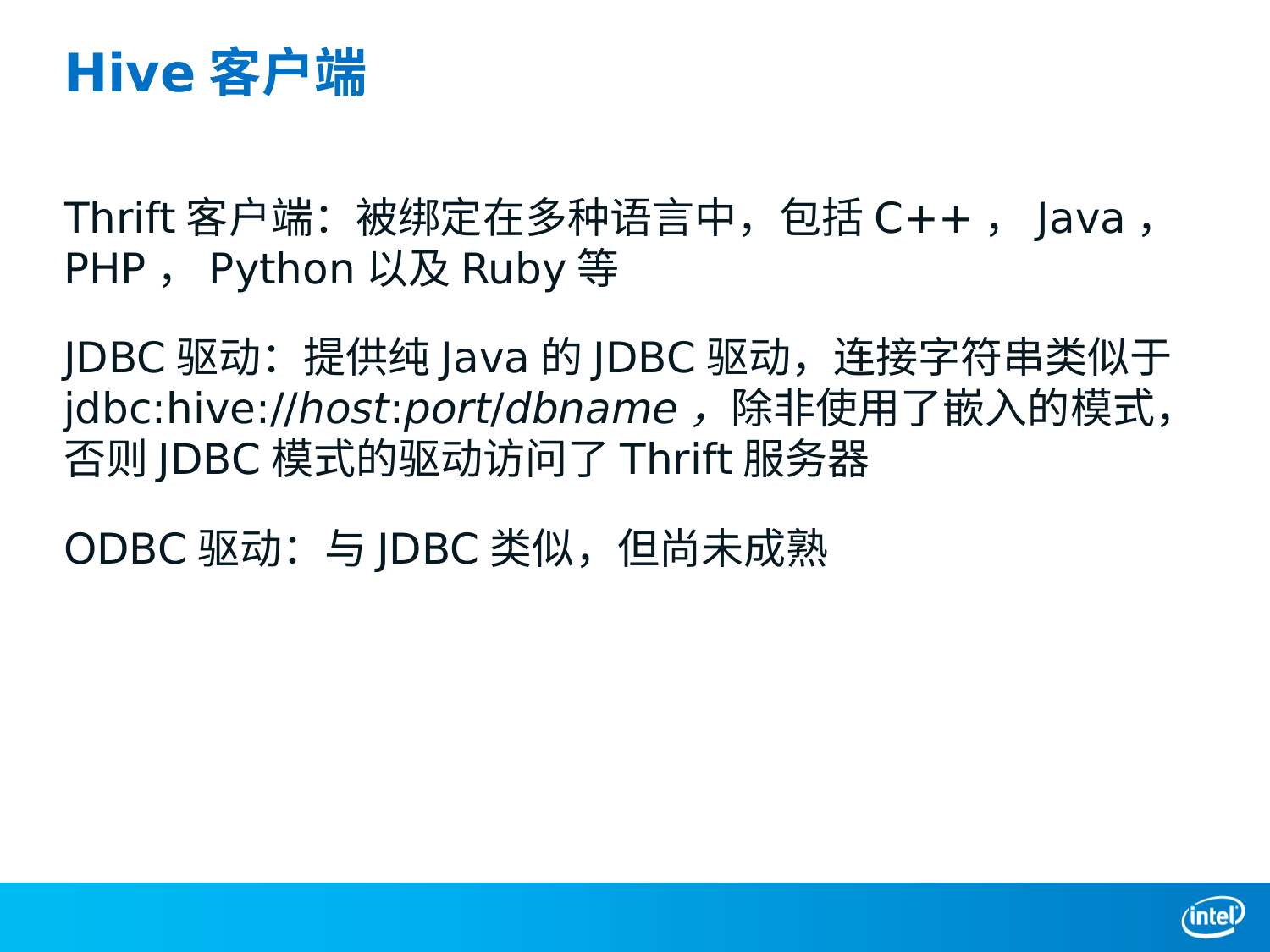

# Hive客户端
Thrift客户端：被绑定在多种语言中，包括C++，Java，PHP，Python以及Ruby等
JDBC驱动：提供纯Java的JDBC驱动，连接字符串类似于jdbc:hive://host:port/dbname，除非使用了嵌入的模式，否则JDBC模式的驱动访问了Thrift服务器
ODBC驱动：与JDBC类似，但尚未成熟